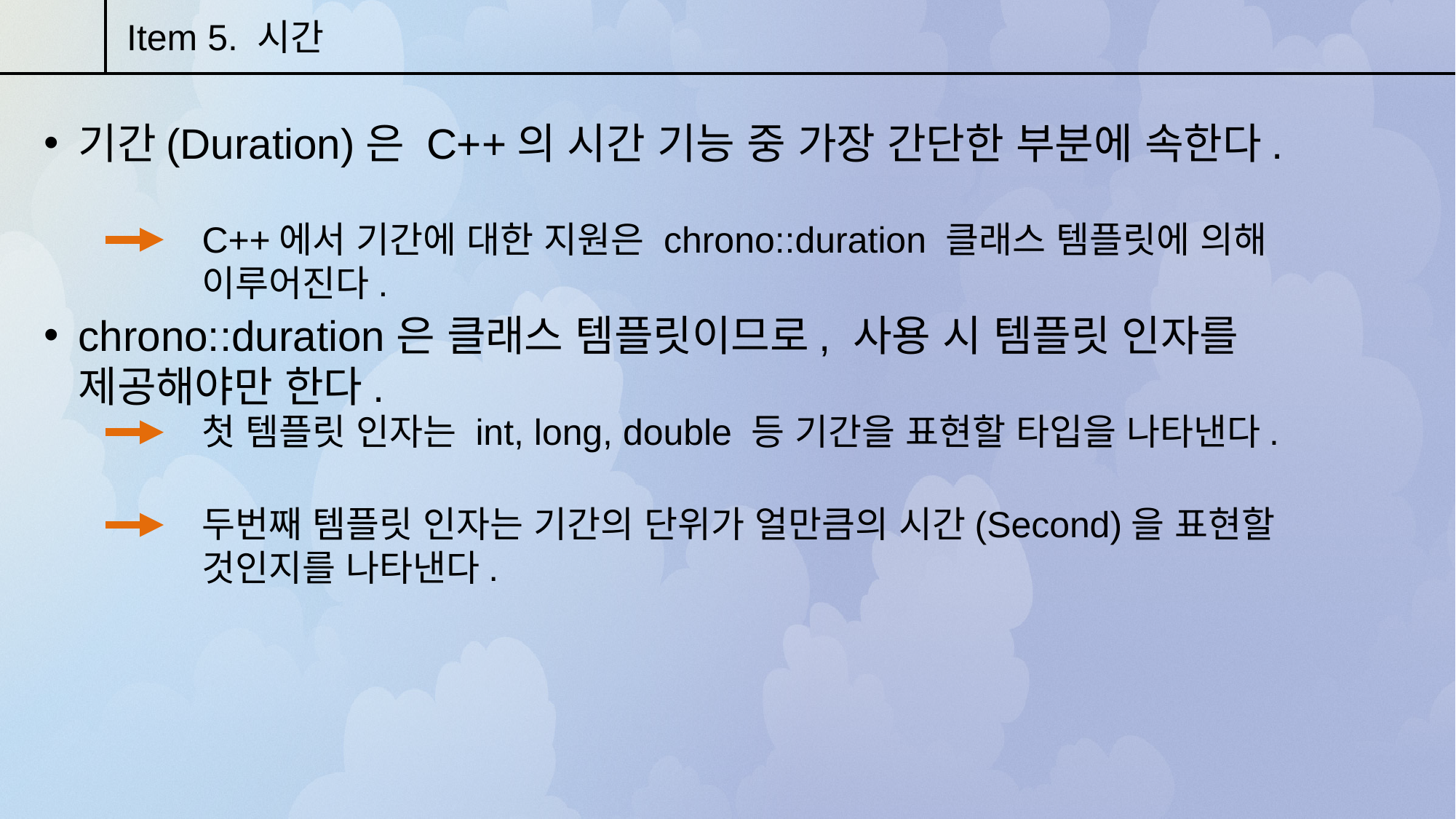

Item 5. 시간
기간(Duration)은 C++의 시간 기능 중 가장 간단한 부분에 속한다.
C++에서 기간에 대한 지원은 chrono::duration 클래스 템플릿에 의해 이루어진다.
chrono::duration은 클래스 템플릿이므로, 사용 시 템플릿 인자를 제공해야만 한다.
첫 템플릿 인자는 int, long, double 등 기간을 표현할 타입을 나타낸다.
두번째 템플릿 인자는 기간의 단위가 얼만큼의 시간(Second)을 표현할 것인지를 나타낸다.